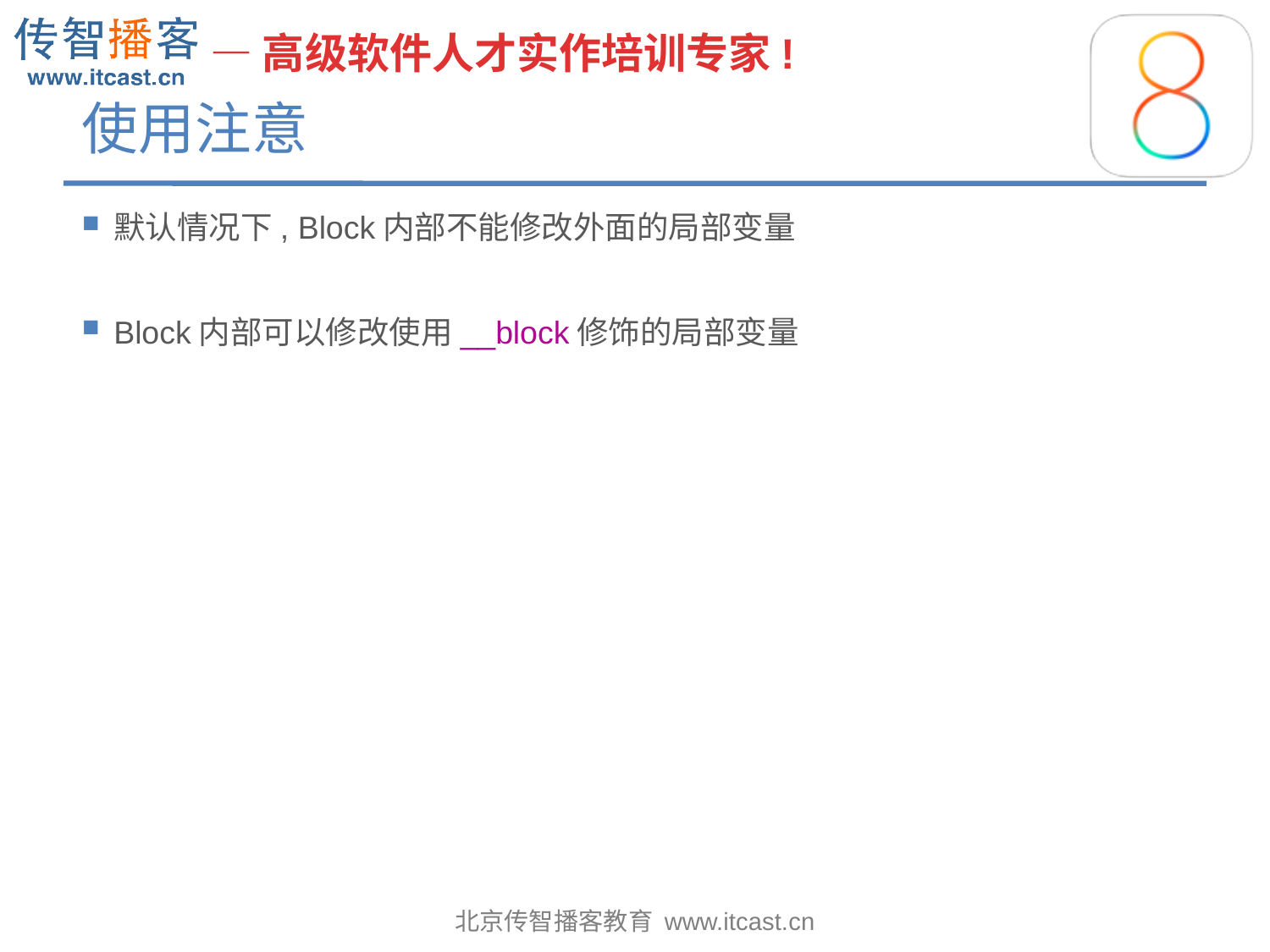

# 使用注意
默认情况下, Block内部不能修改外面的局部变量

Block内部可以修改使用__block修饰的局部变量